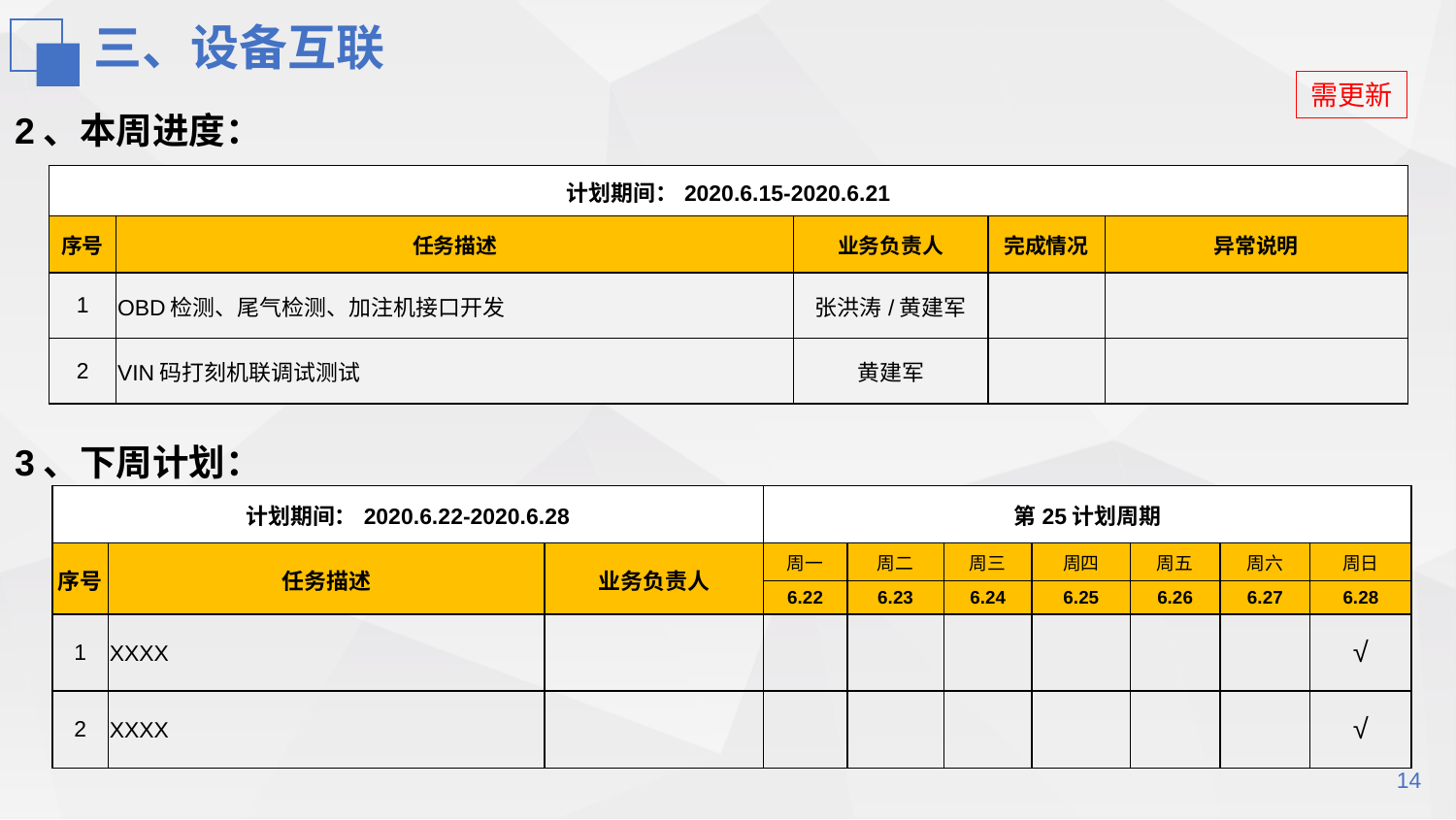

三、设备互联

需更新
2、本周进度：
| 计划期间：2020.6.15-2020.6.21 |  |  |  |  |
| --- | --- | --- | --- | --- |
| 序号 | 任务描述 | 业务负责人 | 完成情况 | 异常说明 |
| 1 | OBD检测、尾气检测、加注机接口开发 | 张洪涛/黄建军 |  |  |
| 2 | VIN码打刻机联调试测试 | 黄建军 |  |  |
3、下周计划：
| 计划期间：2020.6.22-2020.6.28 |  |  | 第25计划周期 |  |  |  |  |  |  |
| --- | --- | --- | --- | --- | --- | --- | --- | --- | --- |
| 序号 | 任务描述 | 业务负责人 | 周一 | 周二 | 周三 | 周四 | 周五 | 周六 | 周日 |
|  |  |  | 6.22 | 6.23 | 6.24 | 6.25 | 6.26 | 6.27 | 6.28 |
| 1 | XXXX |  |  |  |  |  |  |  | √ |
| 2 | XXXX |  |  |  |  |  |  |  | √ |
14